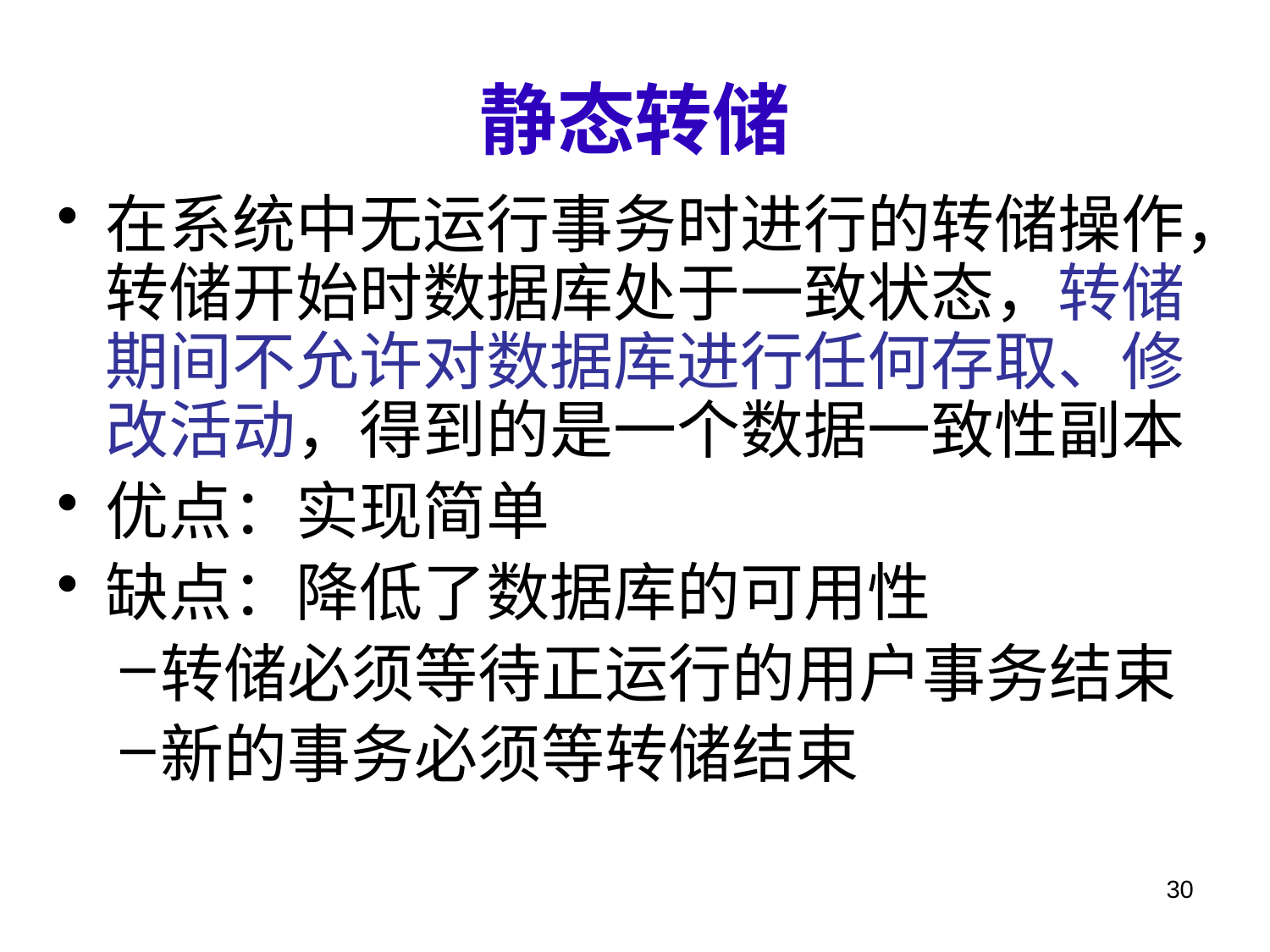

# 静态转储
在系统中无运行事务时进行的转储操作，转储开始时数据库处于一致状态，转储期间不允许对数据库进行任何存取、修改活动，得到的是一个数据一致性副本
优点：实现简单
缺点：降低了数据库的可用性
转储必须等待正运行的用户事务结束
新的事务必须等转储结束
30